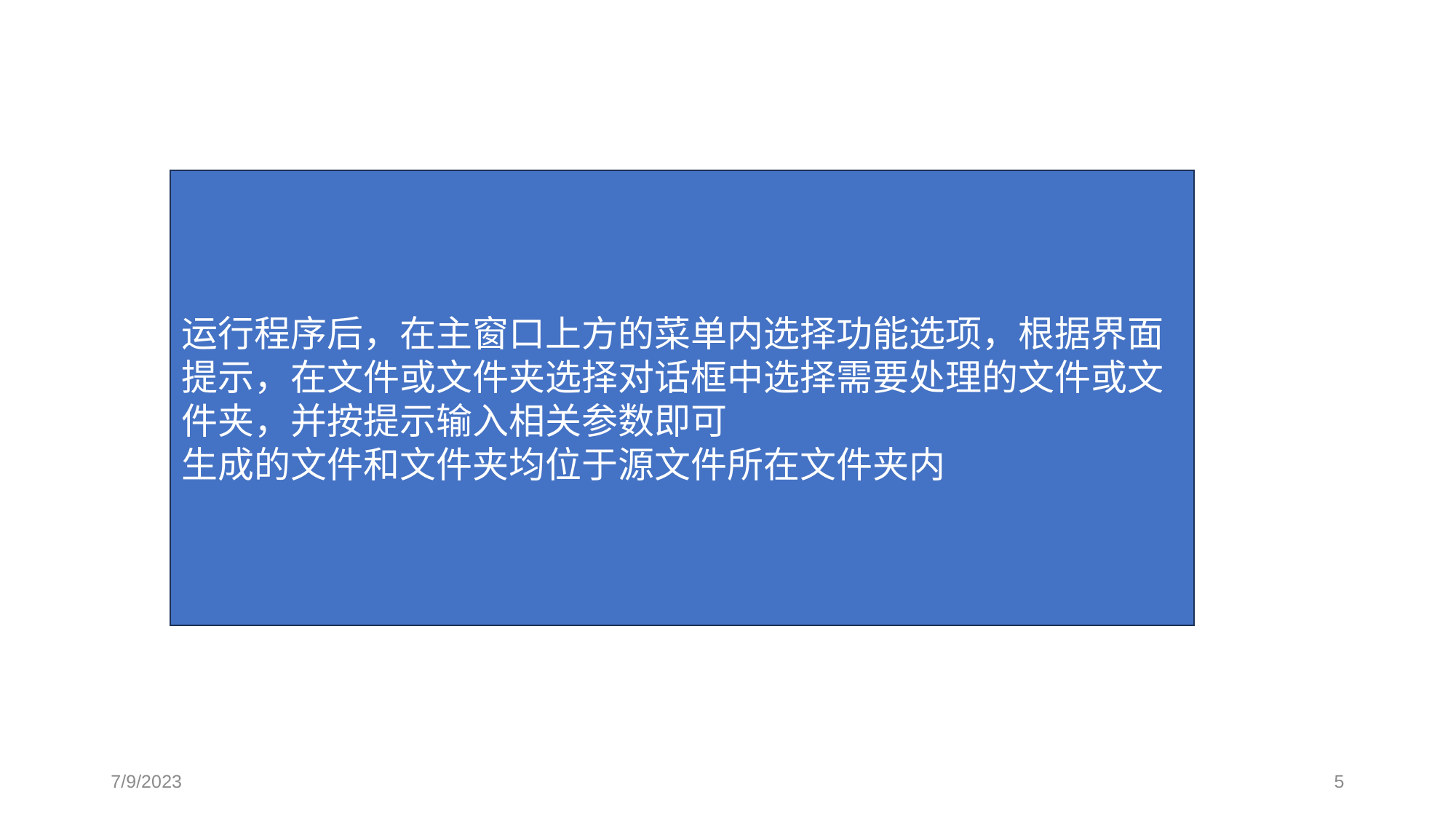

运行程序后，在主窗口上方的菜单内选择功能选项，根据界面提示，在文件或文件夹选择对话框中选择需要处理的文件或文件夹，并按提示输入相关参数即可
生成的文件和文件夹均位于源文件所在文件夹内
7/9/2023

5